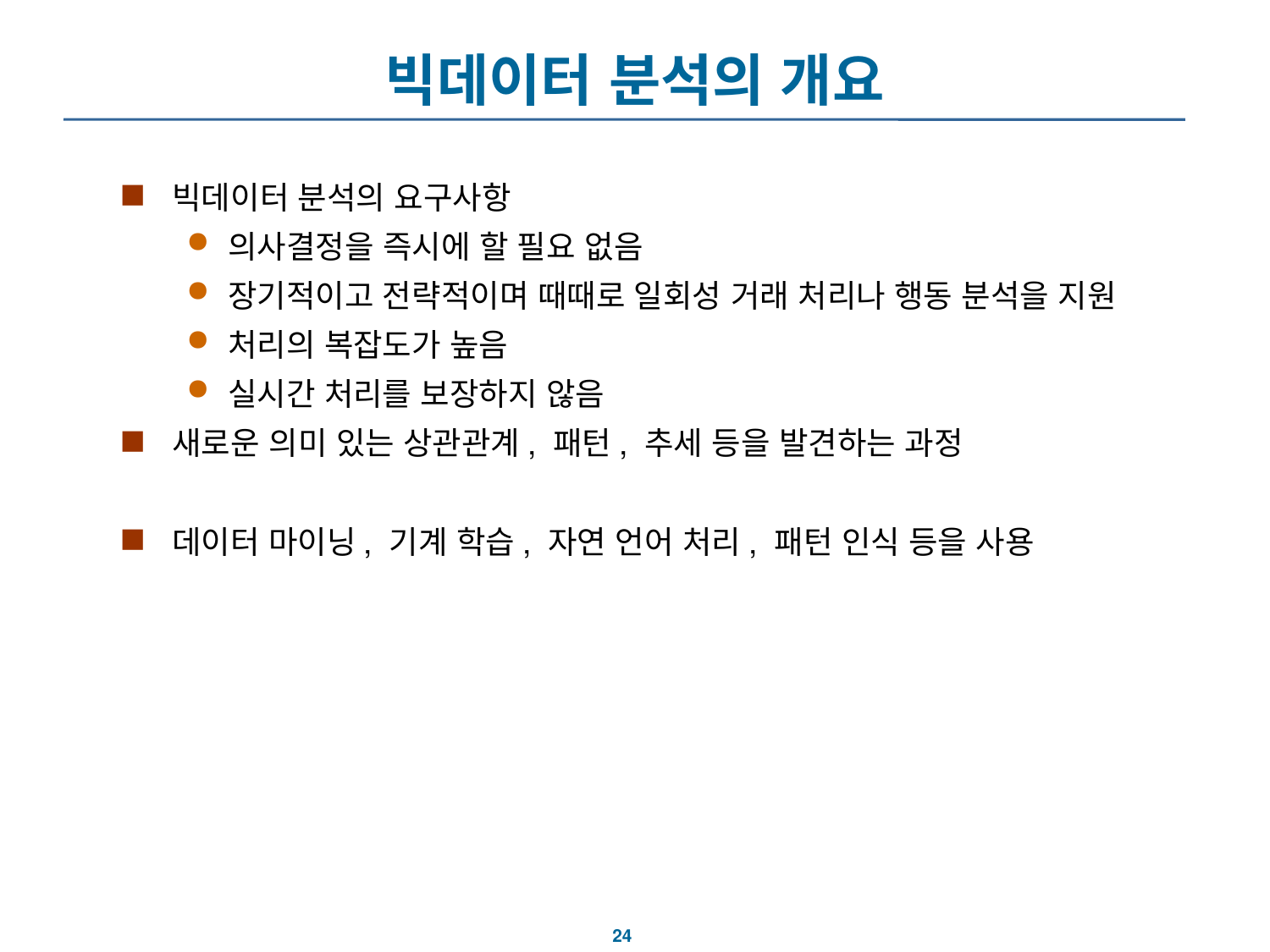

# 빅데이터 분석의 개요
빅데이터 분석의 요구사항
의사결정을 즉시에 할 필요 없음
장기적이고 전략적이며 때때로 일회성 거래 처리나 행동 분석을 지원
처리의 복잡도가 높음
실시간 처리를 보장하지 않음
새로운 의미 있는 상관관계, 패턴, 추세 등을 발견하는 과정

데이터 마이닝, 기계 학습, 자연 언어 처리, 패턴 인식 등을 사용